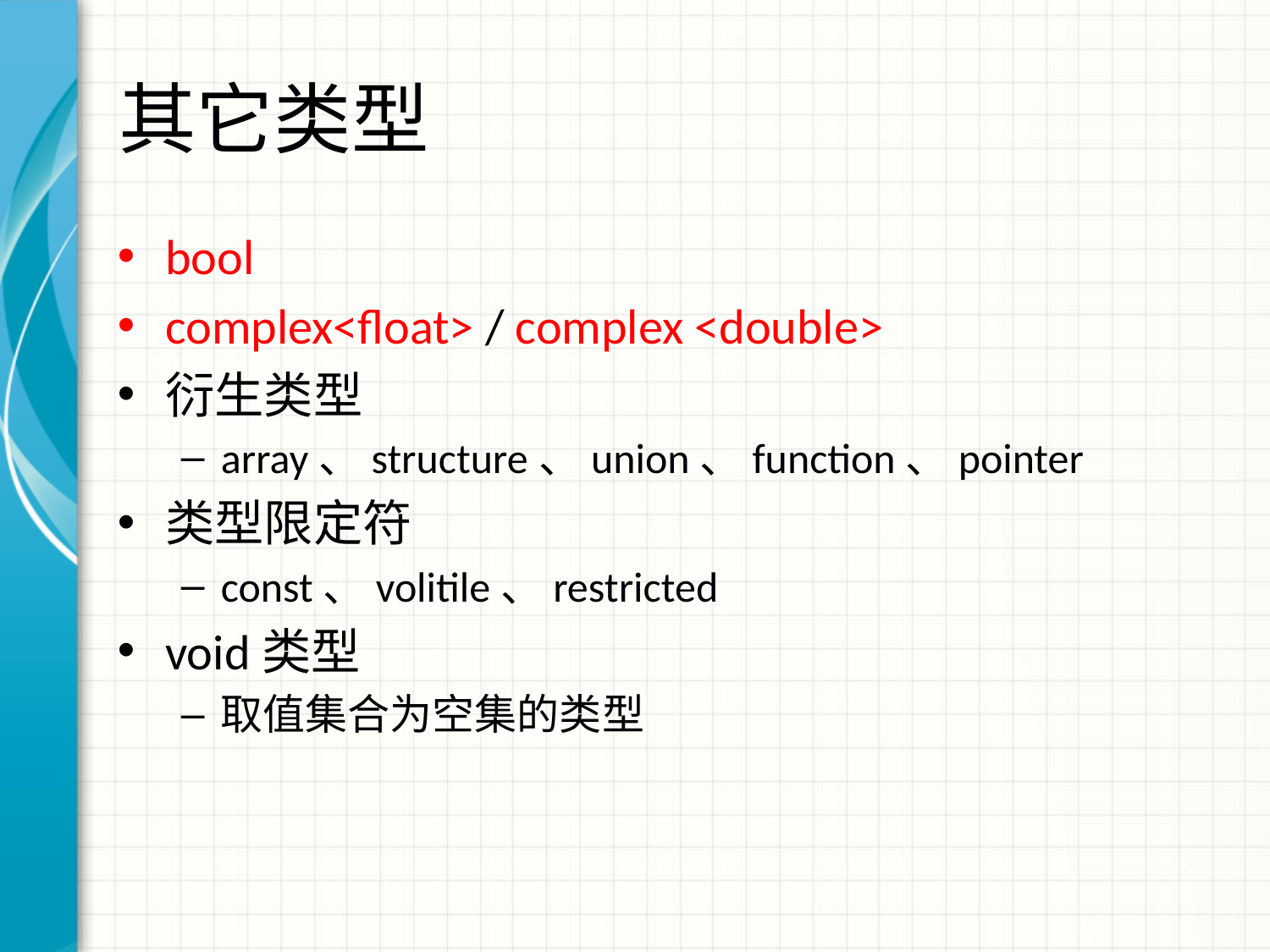

# 其它类型
bool
complex<float> / complex <double>
衍生类型
array、structure、union、function、pointer
类型限定符
const、volitile、restricted
void类型
取值集合为空集的类型